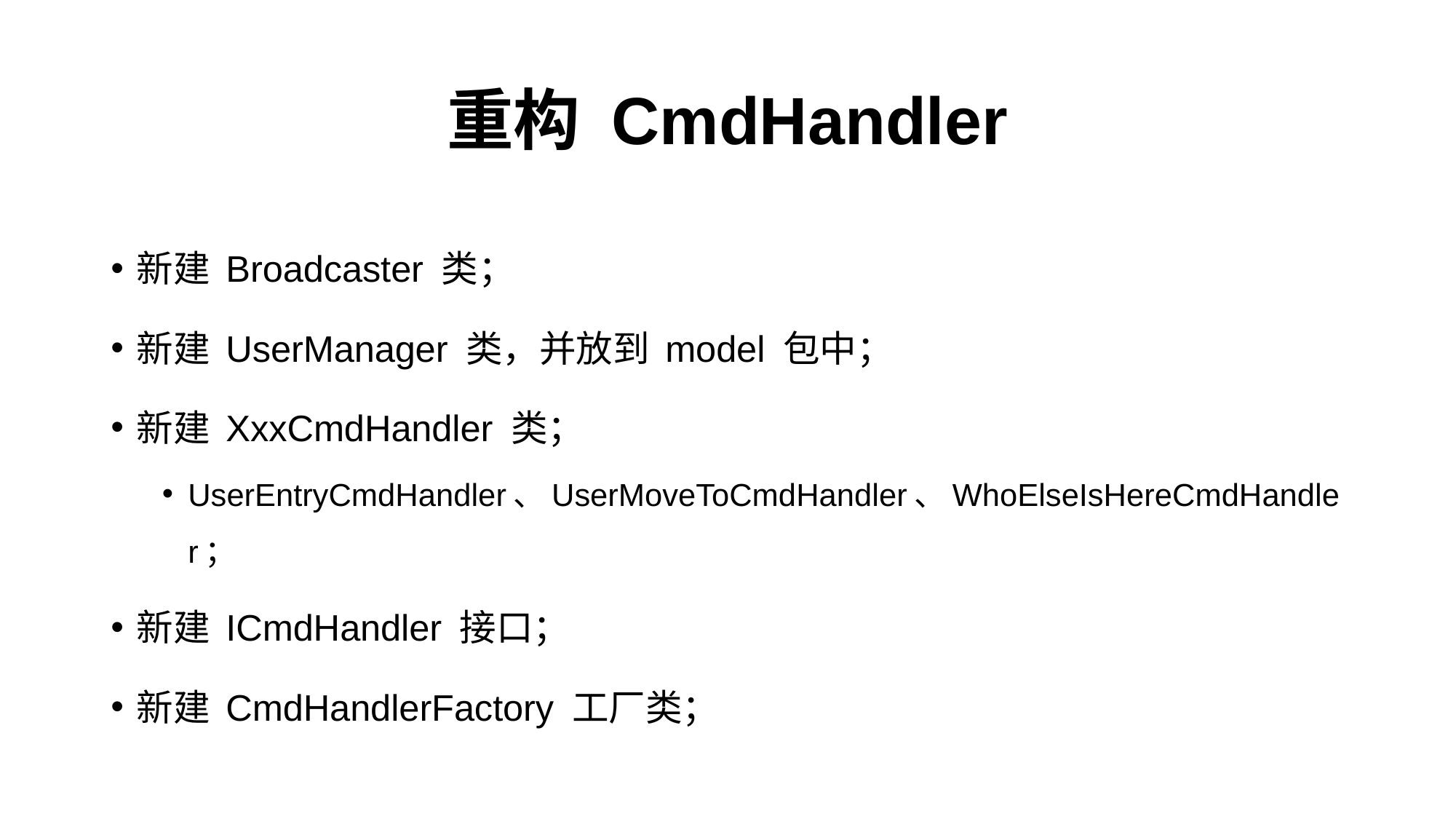

# 重构 CmdHandler
新建 Broadcaster 类；
新建 UserManager 类，并放到 model 包中；
新建 XxxCmdHandler 类；
UserEntryCmdHandler、UserMoveToCmdHandler、WhoElseIsHereCmdHandler；
新建 ICmdHandler 接口；
新建 CmdHandlerFactory 工厂类；